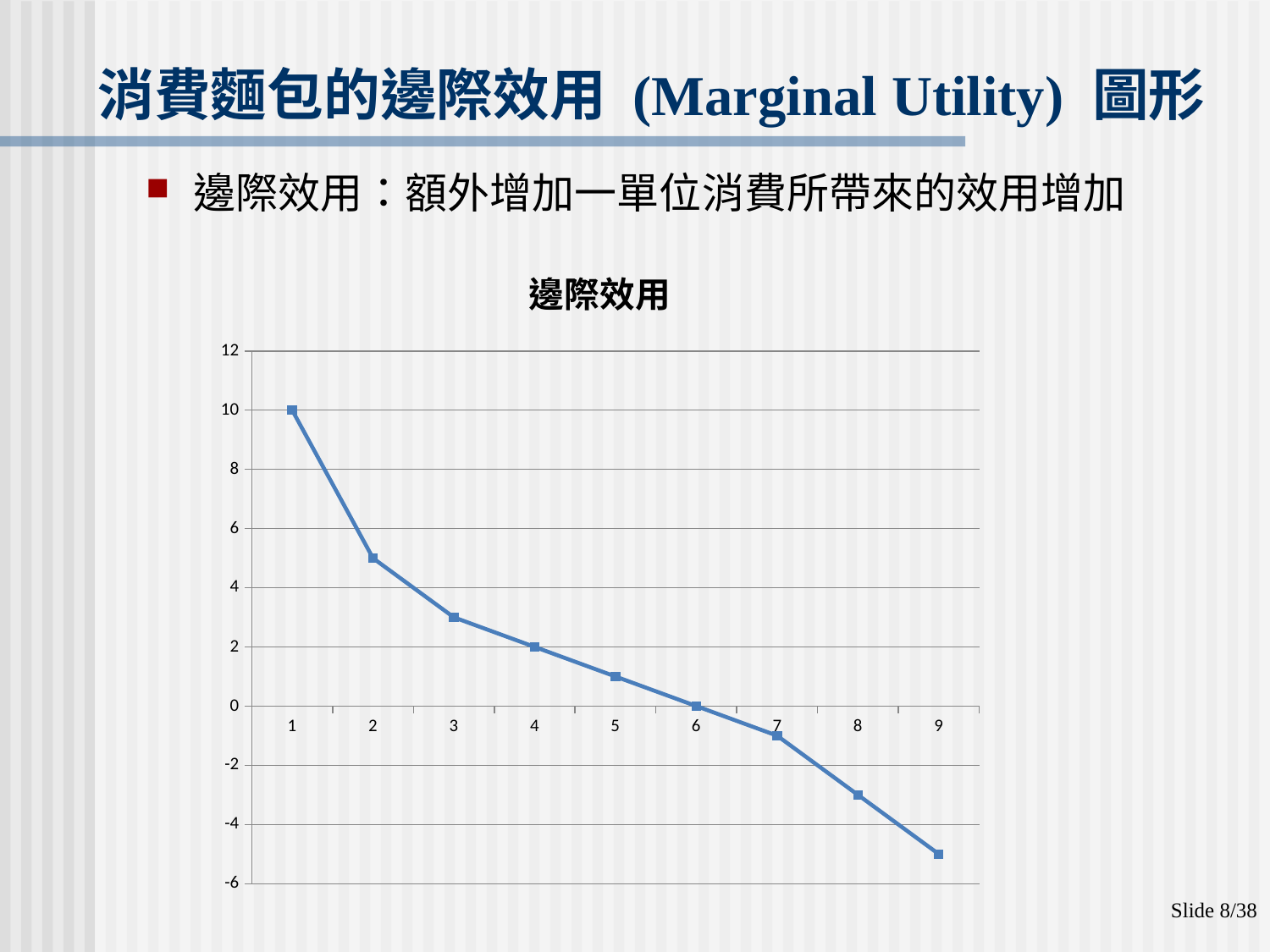

# 消費麵包的邊際效用 (Marginal Utility) 圖形
邊際效用：額外增加一單位消費所帶來的效用增加

### Chart: 邊際效用

| Category | x |
|---|---|
| 1 | 10.0 |
| 2 | 5.0 |
| 3 | 3.0 |
| 4 | 2.0 |
| 5 | 1.0 |
| 6 | 0.0 |
| 7 | -1.0 |
| 8 | -3.0 |
| 9 | -5.0 |
Slide 8/38